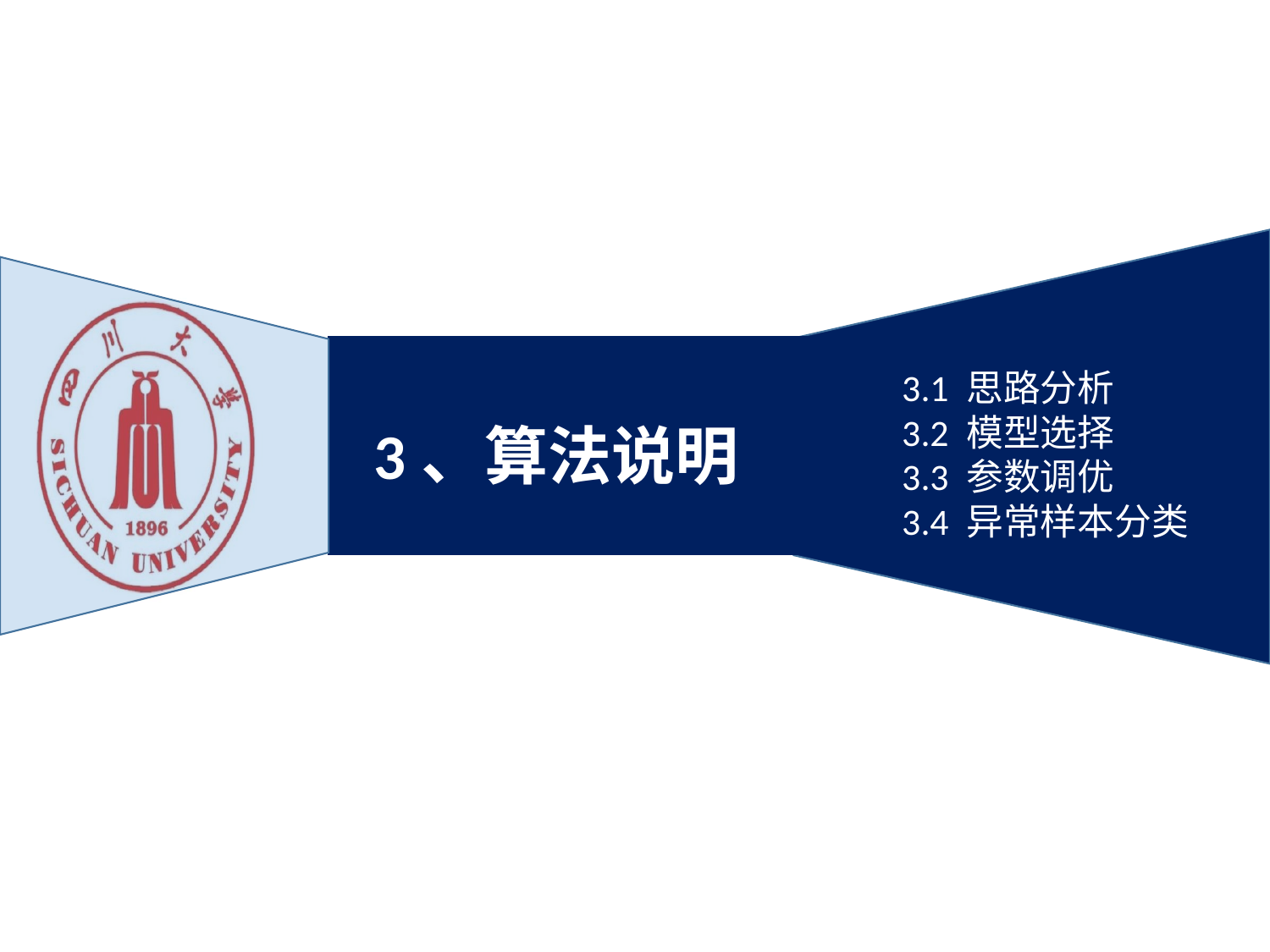

3.1 思路分析
3.2 模型选择
3.3 参数调优
3.4 异常样本分类
3、算法说明